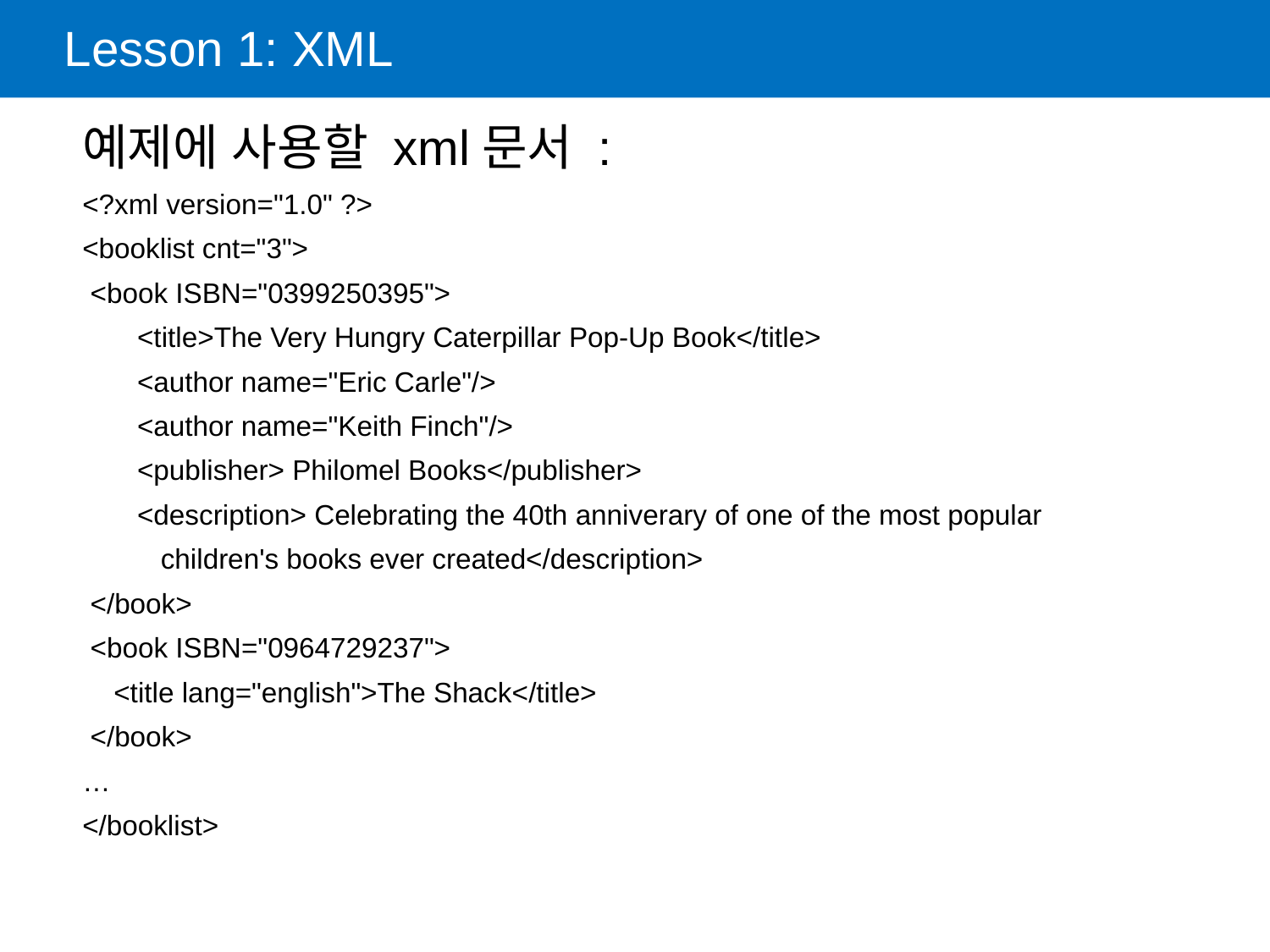

# Lesson 1: XML
예제에 사용할 xml문서 :
<?xml version="1.0" ?>
<booklist cnt="3">
 <book ISBN="0399250395">
       <title>The Very Hungry Caterpillar Pop-Up Book</title>
       <author name="Eric Carle"/>
       <author name="Keith Finch"/>
       <publisher> Philomel Books</publisher>
       <description> Celebrating the 40th anniverary of one of the most popular
          children's books ever created</description>
 </book>
 <book ISBN="0964729237">
    <title lang="english">The Shack</title>
 </book>
…
</booklist>